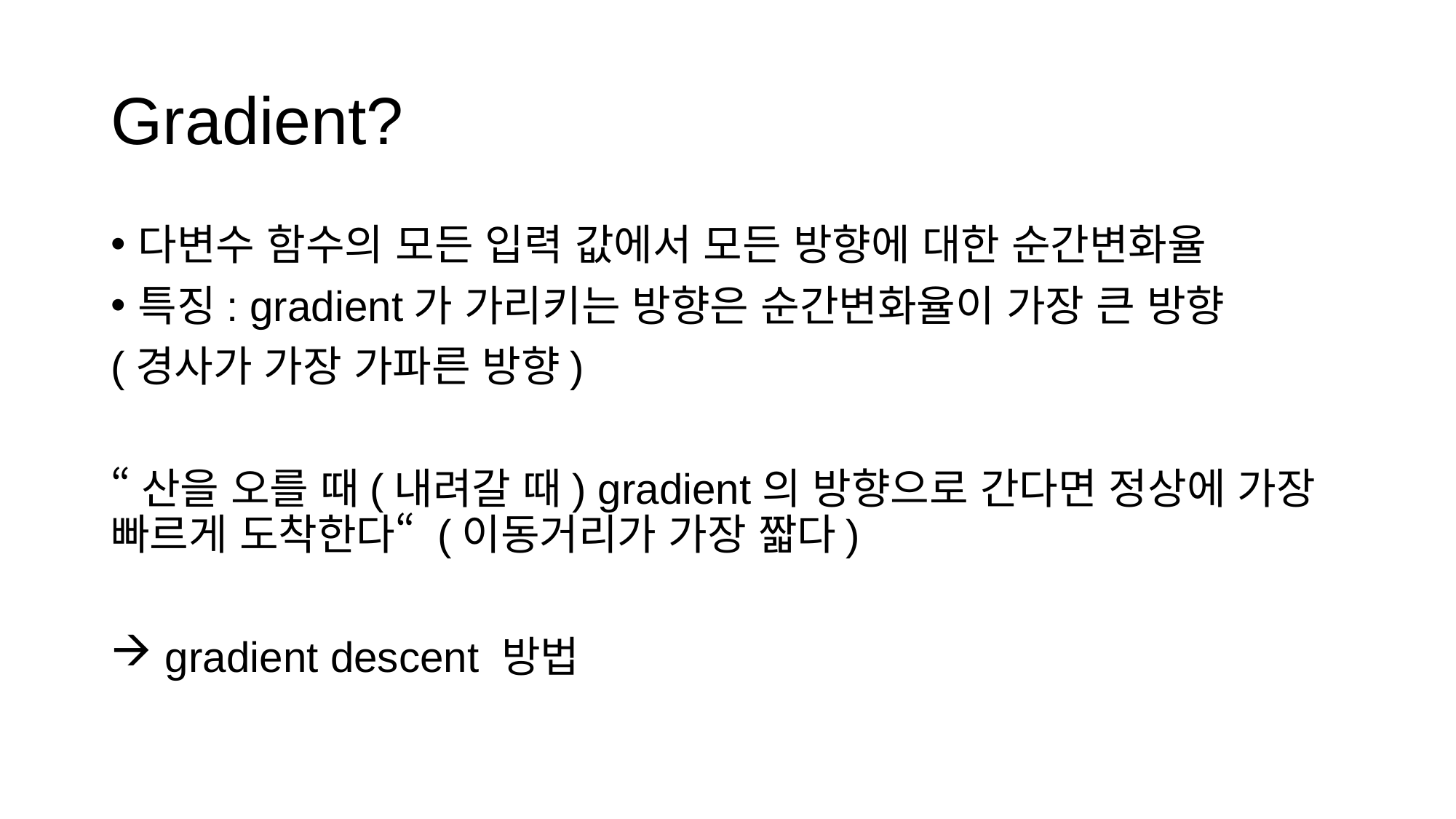

# Gradient?
다변수 함수의 모든 입력 값에서 모든 방향에 대한 순간변화율
특징: gradient가 가리키는 방향은 순간변화율이 가장 큰 방향
(경사가 가장 가파른 방향)

“산을 오를 때(내려갈 때) gradient의 방향으로 간다면 정상에 가장 빠르게 도착한다“ (이동거리가 가장 짧다)

 gradient descent 방법